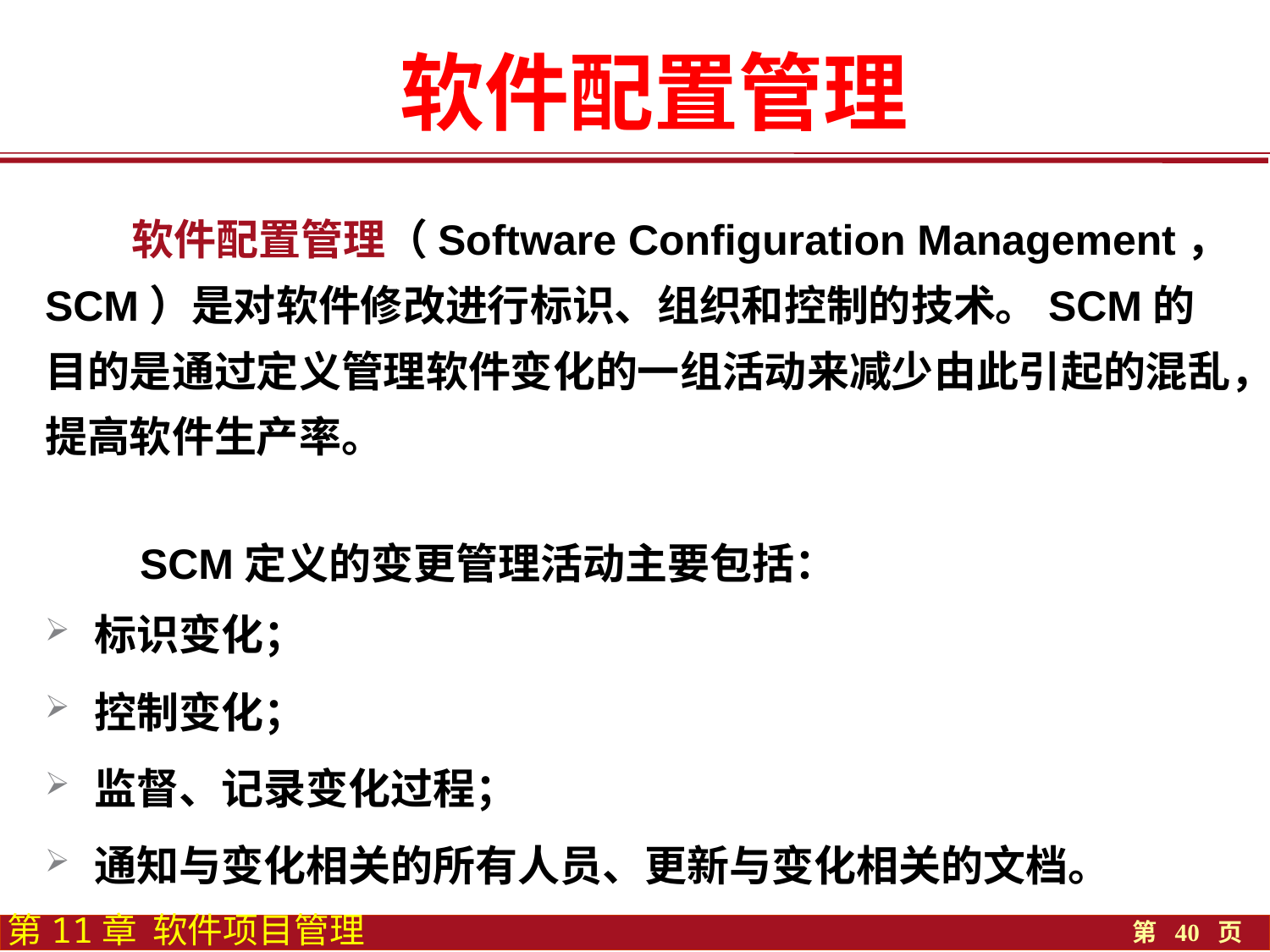

软件配置管理
        软件配置管理（Software Configuration Management，SCM）是对软件修改进行标识、组织和控制的技术。SCM的目的是通过定义管理软件变化的一组活动来减少由此引起的混乱，提高软件生产率。

        SCM定义的变更管理活动主要包括：
 标识变化；
 控制变化；
 监督、记录变化过程；
 通知与变化相关的所有人员、更新与变化相关的文档。